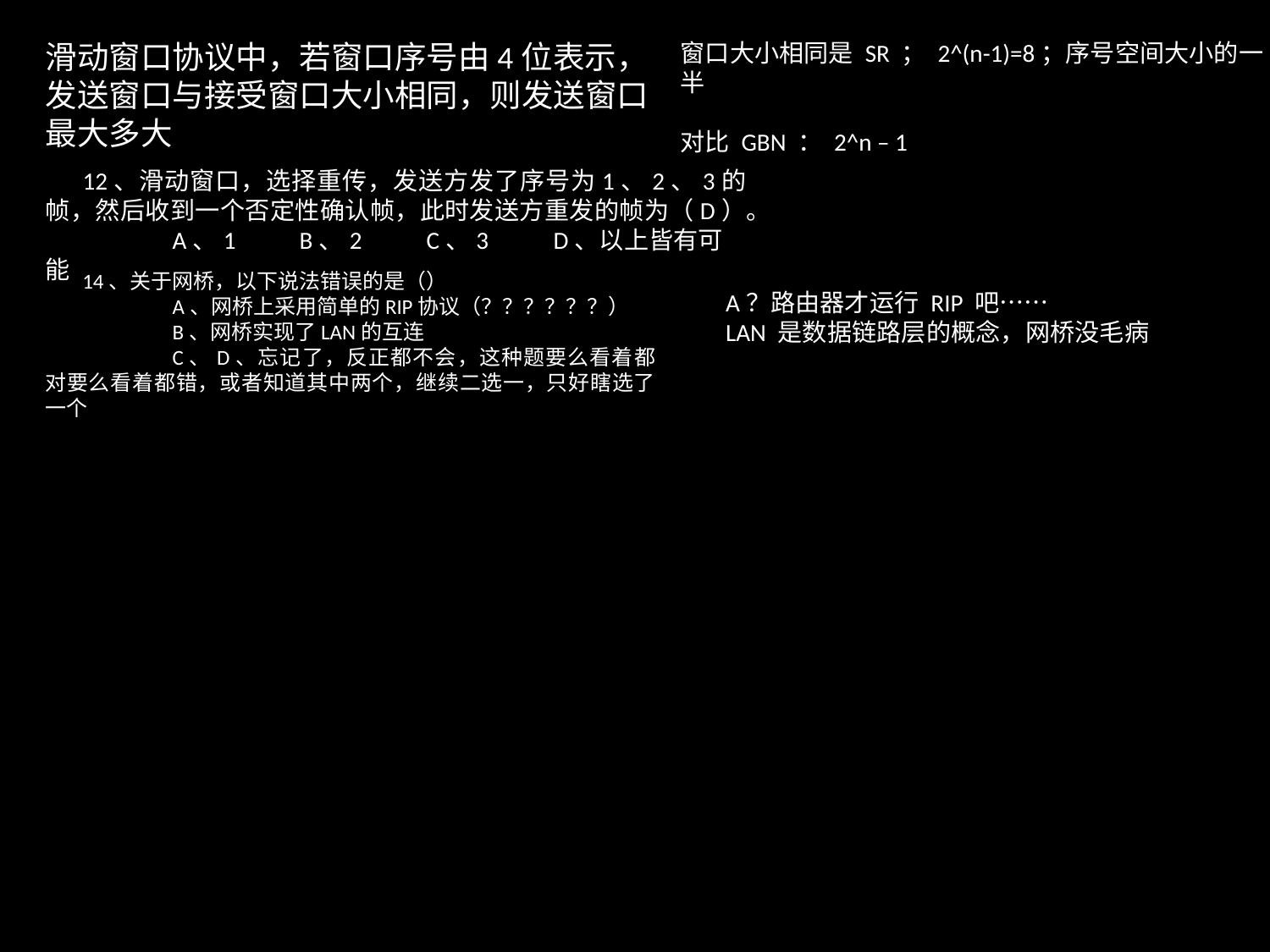

滑动窗口协议中，若窗口序号由4位表示，发送窗口与接受窗口大小相同，则发送窗口最大多大
窗口大小相同是 SR ； 2^(n-1)=8；序号空间大小的一半

对比 GBN ： 2^n – 1
12、滑动窗口，选择重传，发送方发了序号为1、2、3的帧，然后收到一个否定性确认帧，此时发送方重发的帧为（D）。
	A、1	B、2	C、3	D、以上皆有可能
14、关于网桥，以下说法错误的是（）
	A、网桥上采用简单的RIP协议（？？？？？？）
	B、网桥实现了LAN的互连
	C、D、忘记了，反正都不会，这种题要么看着都对要么看着都错，或者知道其中两个，继续二选一，只好瞎选了一个
A？路由器才运行 RIP 吧……
LAN 是数据链路层的概念，网桥没毛病